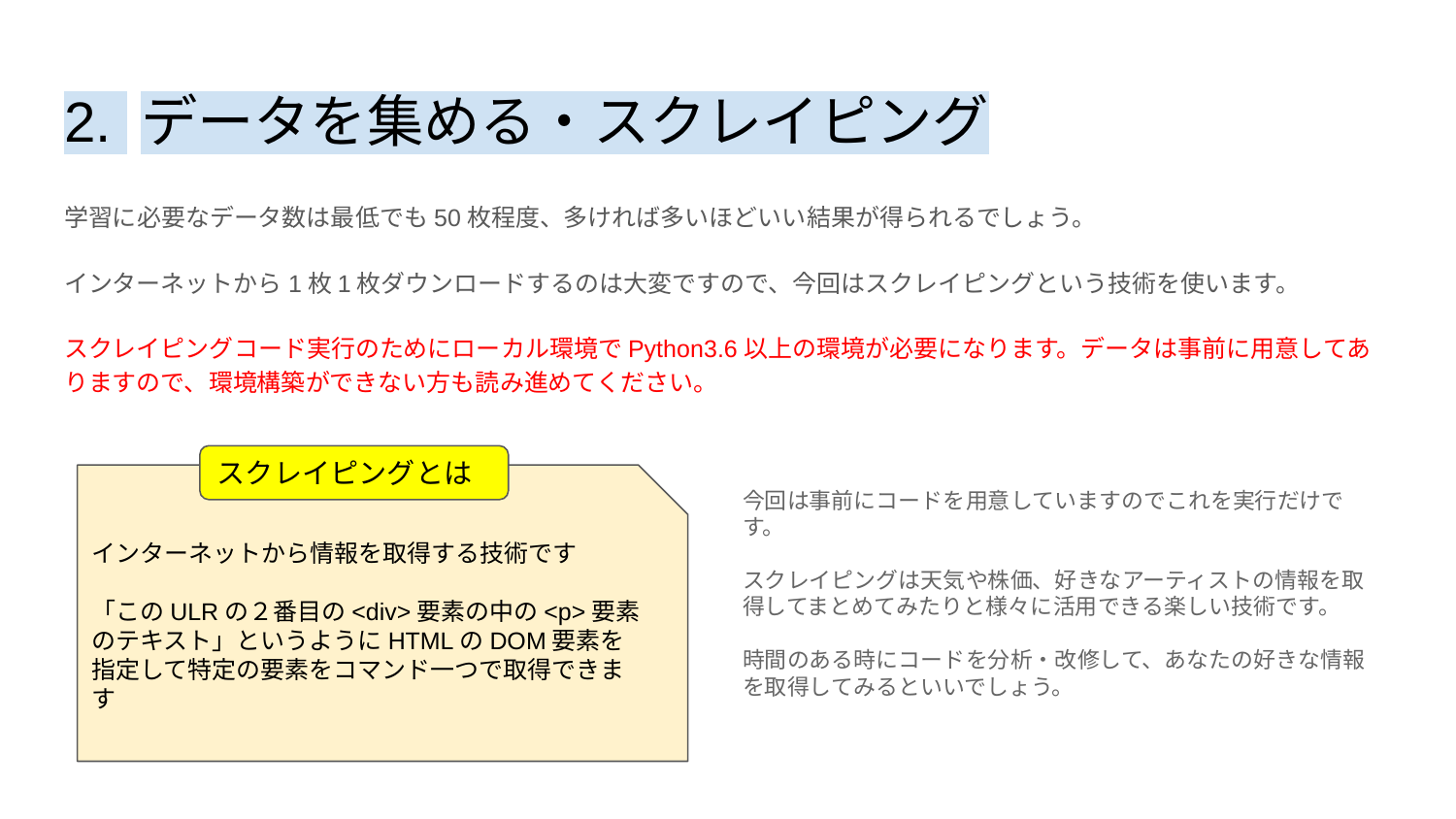

# 2. データを集める・スクレイピング
学習に必要なデータ数は最低でも50枚程度、多ければ多いほどいい結果が得られるでしょう。
インターネットから1枚1枚ダウンロードするのは大変ですので、今回はスクレイピングという技術を使います。
スクレイピングコード実行のためにローカル環境でPython3.6以上の環境が必要になります。データは事前に用意してありますので、環境構築ができない方も読み進めてください。
スクレイピングとは
インターネットから情報を取得する技術です

「このULRの２番目の<div>要素の中の<p>要素のテキスト」というようにHTMLのDOM要素を指定して特定の要素をコマンド一つで取得できます
今回は事前にコードを用意していますのでこれを実行だけです。

スクレイピングは天気や株価、好きなアーティストの情報を取得してまとめてみたりと様々に活用できる楽しい技術です。

時間のある時にコードを分析・改修して、あなたの好きな情報を取得してみるといいでしょう。